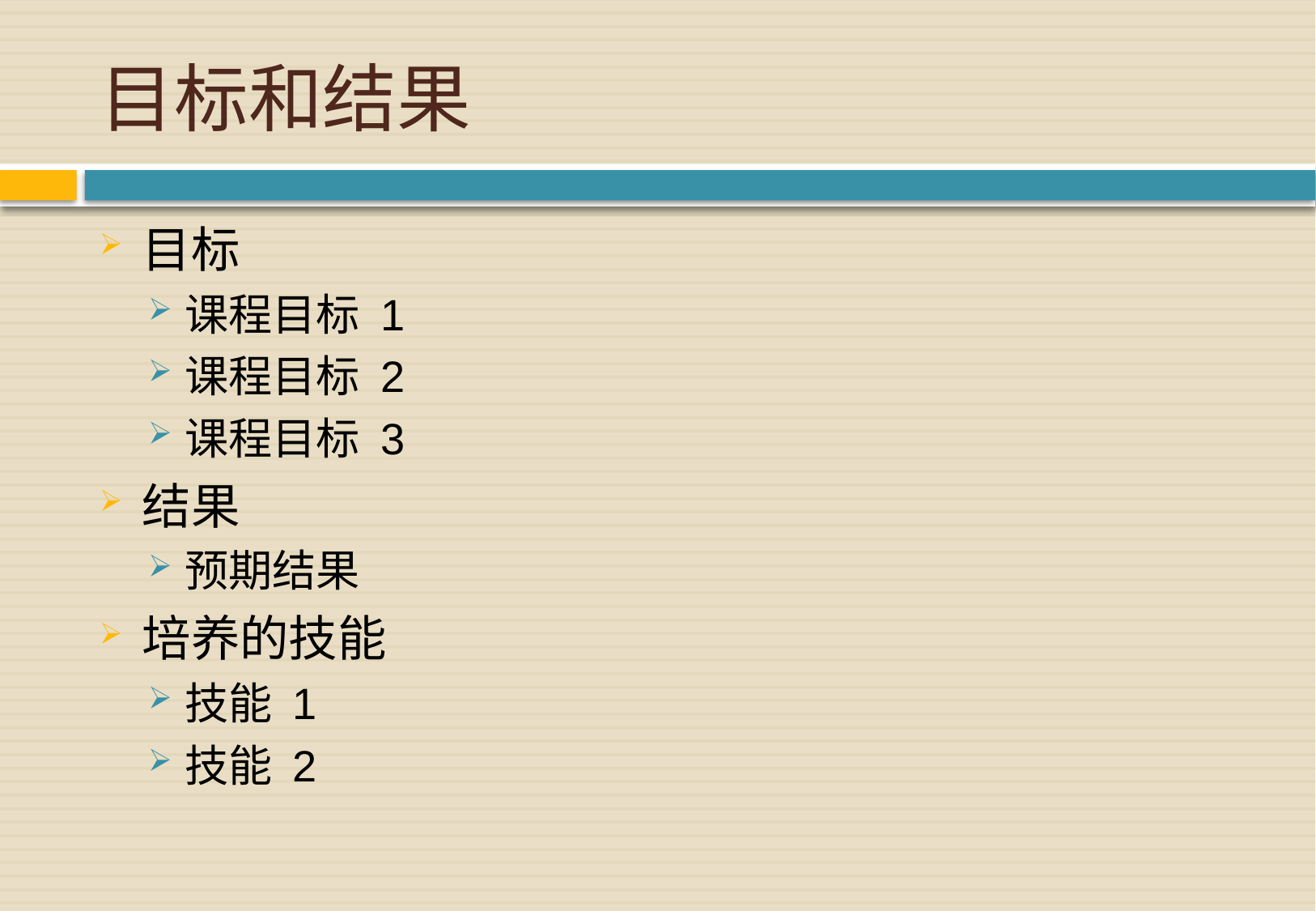

# 目标和结果
目标
课程目标 1
课程目标 2
课程目标 3
结果
预期结果
培养的技能
技能 1
技能 2